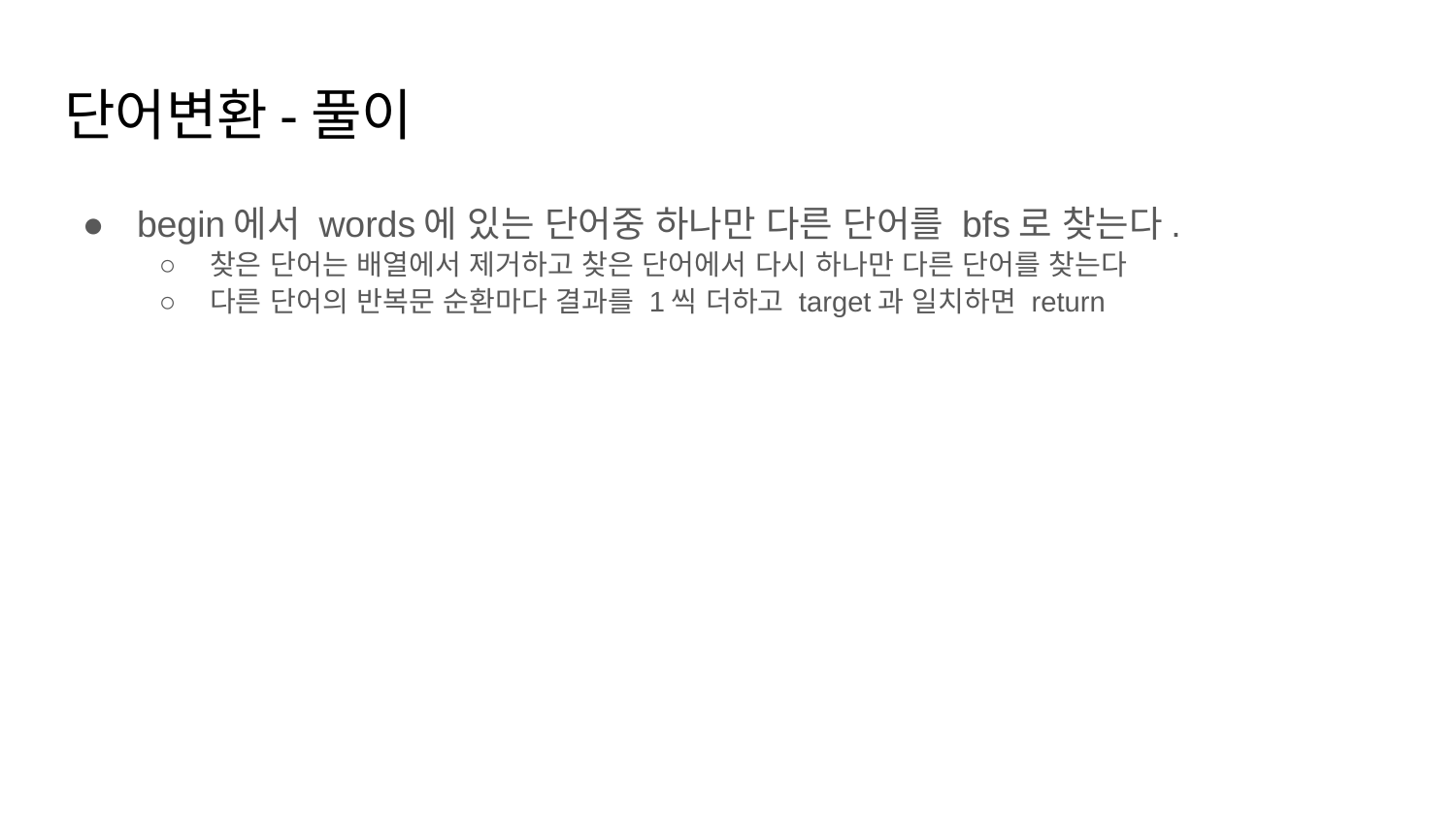

# 단어변환-풀이
begin에서 words에 있는 단어중 하나만 다른 단어를 bfs로 찾는다.
찾은 단어는 배열에서 제거하고 찾은 단어에서 다시 하나만 다른 단어를 찾는다
다른 단어의 반복문 순환마다 결과를 1씩 더하고 target과 일치하면 return